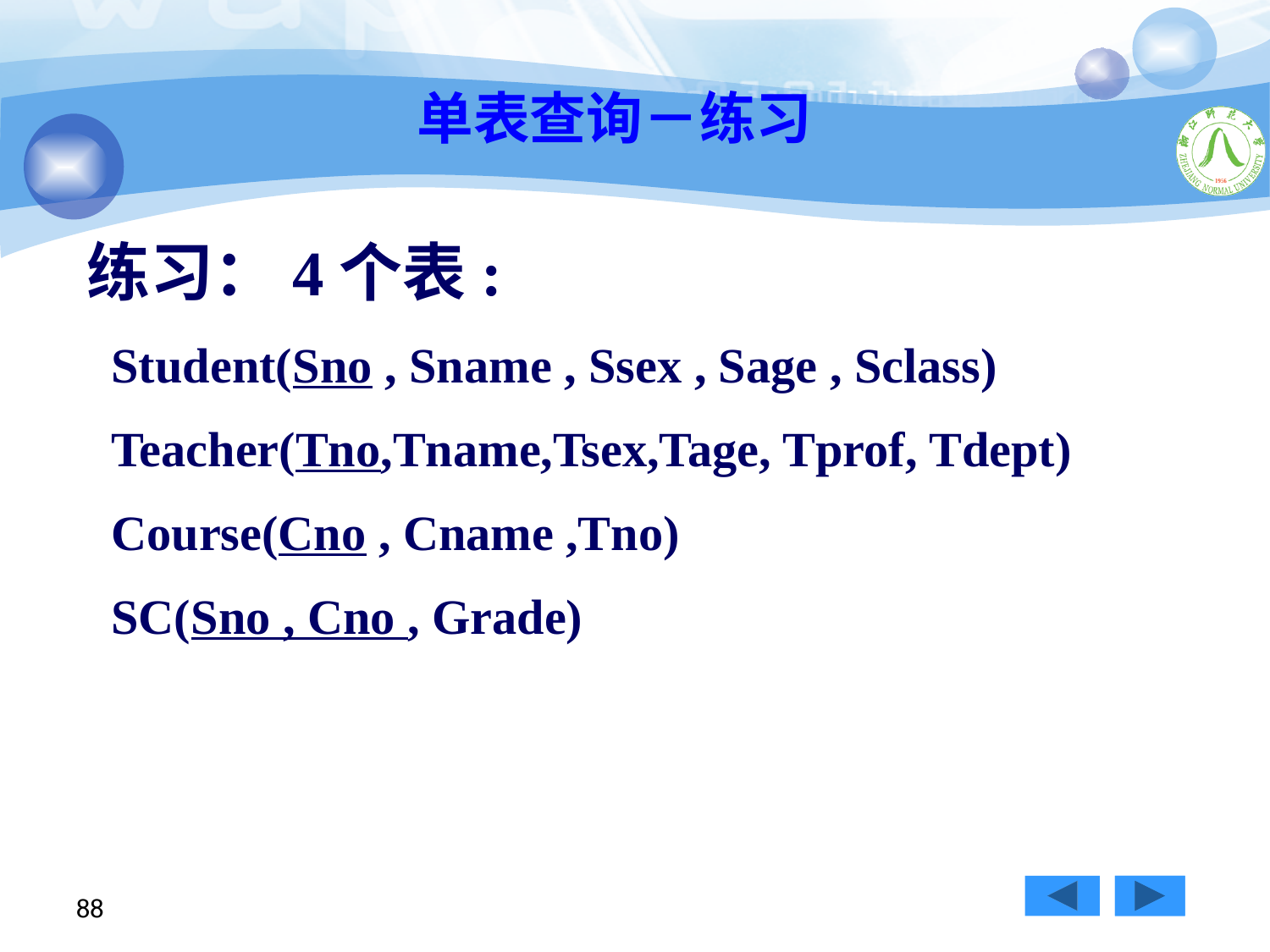

# 单表查询－练习
练习：4个表:
  Student(Sno , Sname , Ssex , Sage , Sclass)
  Teacher(Tno,Tname,Tsex,Tage, Tprof, Tdept)
  Course(Cno , Cname ,Tno)
  SC(Sno , Cno , Grade)
88